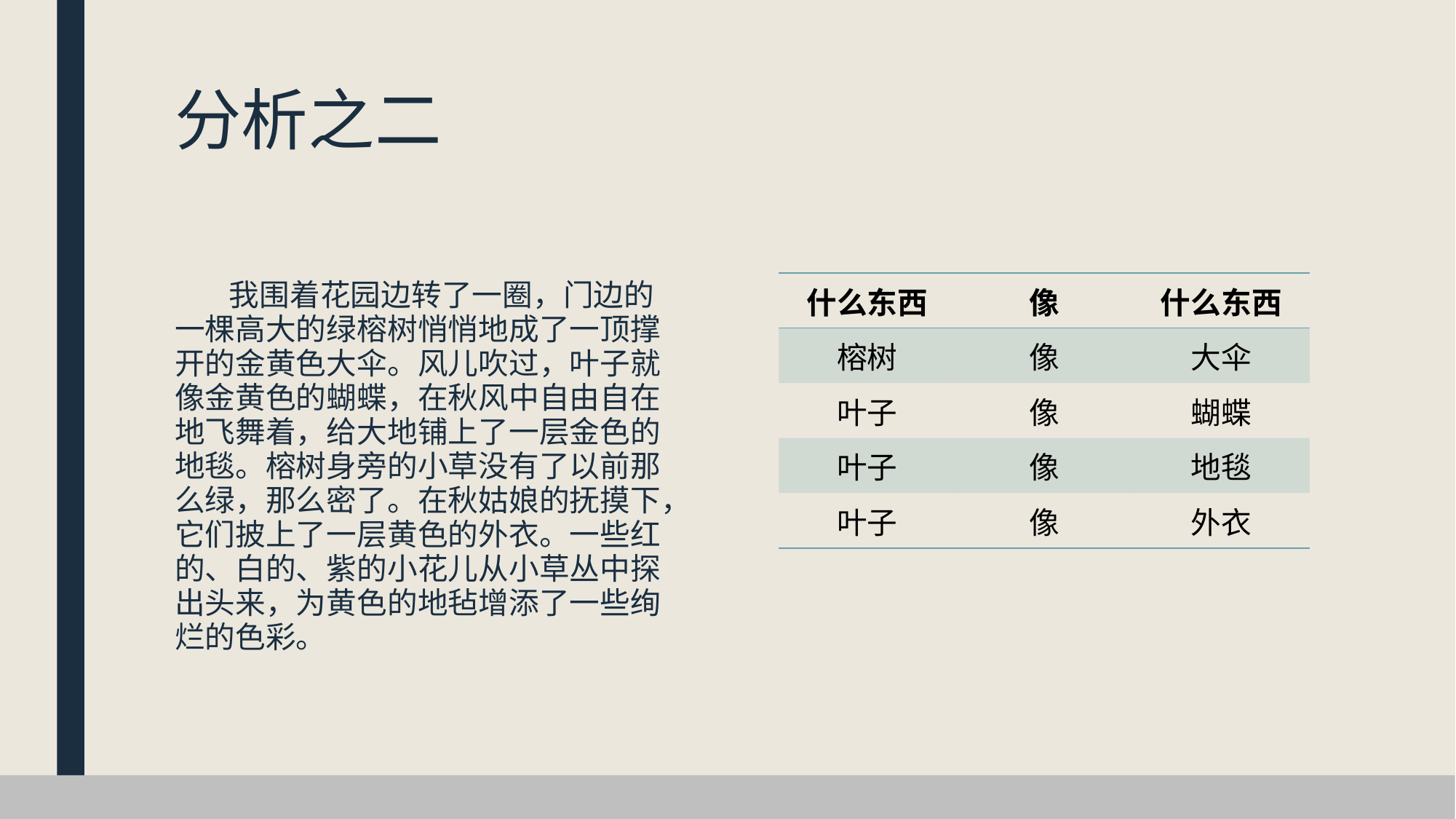

# 分析之二
       我围着花园边转了一圈，门边的一棵高大的绿榕树悄悄地成了一顶撑开的金黄色大伞。风儿吹过，叶子就像金黄色的蝴蝶，在秋风中自由自在地飞舞着，给大地铺上了一层金色的地毯。榕树身旁的小草没有了以前那么绿，那么密了。在秋姑娘的抚摸下，它们披上了一层黄色的外衣。一些红的、白的、紫的小花儿从小草丛中探出头来，为黄色的地毡增添了一些绚烂的色彩。
| 什么东西 | 像 | 什么东西 |
| --- | --- | --- |
| 榕树 | 像 | 大伞 |
| 叶子 | 像 | 蝴蝶 |
| 叶子 | 像 | 地毯 |
| 叶子 | 像 | 外衣 |